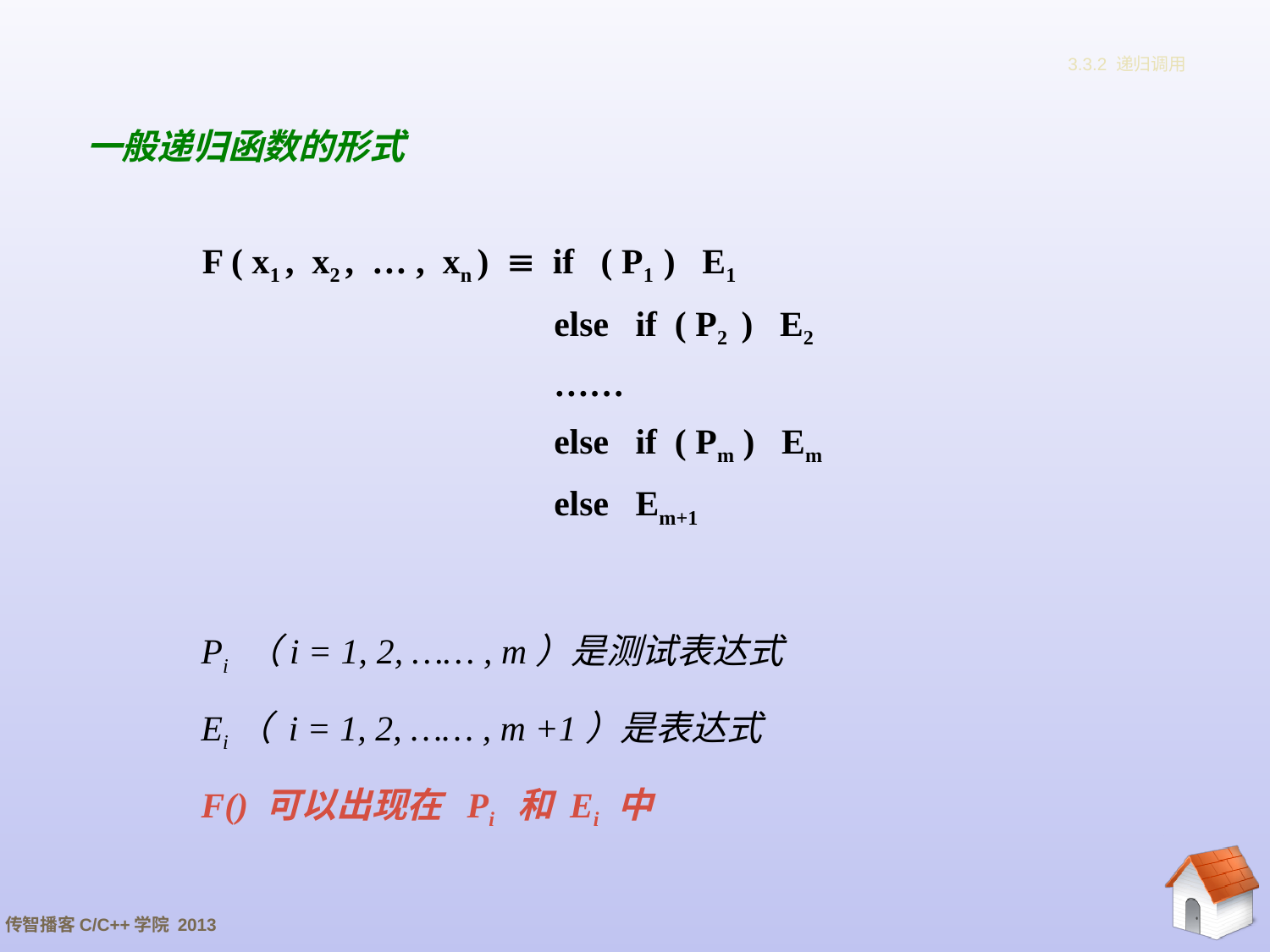

# 3.3.2 递归调用
一般递归函数的形式
F ( x1 ,  x2 ,  … ,  xn )  ≡  if   ( P1  )   E1
		           else   if  ( P2  )   E2
		           ……
		           else   if  ( Pm )   Em
		           else   Em+1
Pi （i = 1, 2, …… , m）是测试表达式
Ei（ i = 1, 2, …… , m +1）是表达式
F() 可以出现在  Pi   和 Ei  中